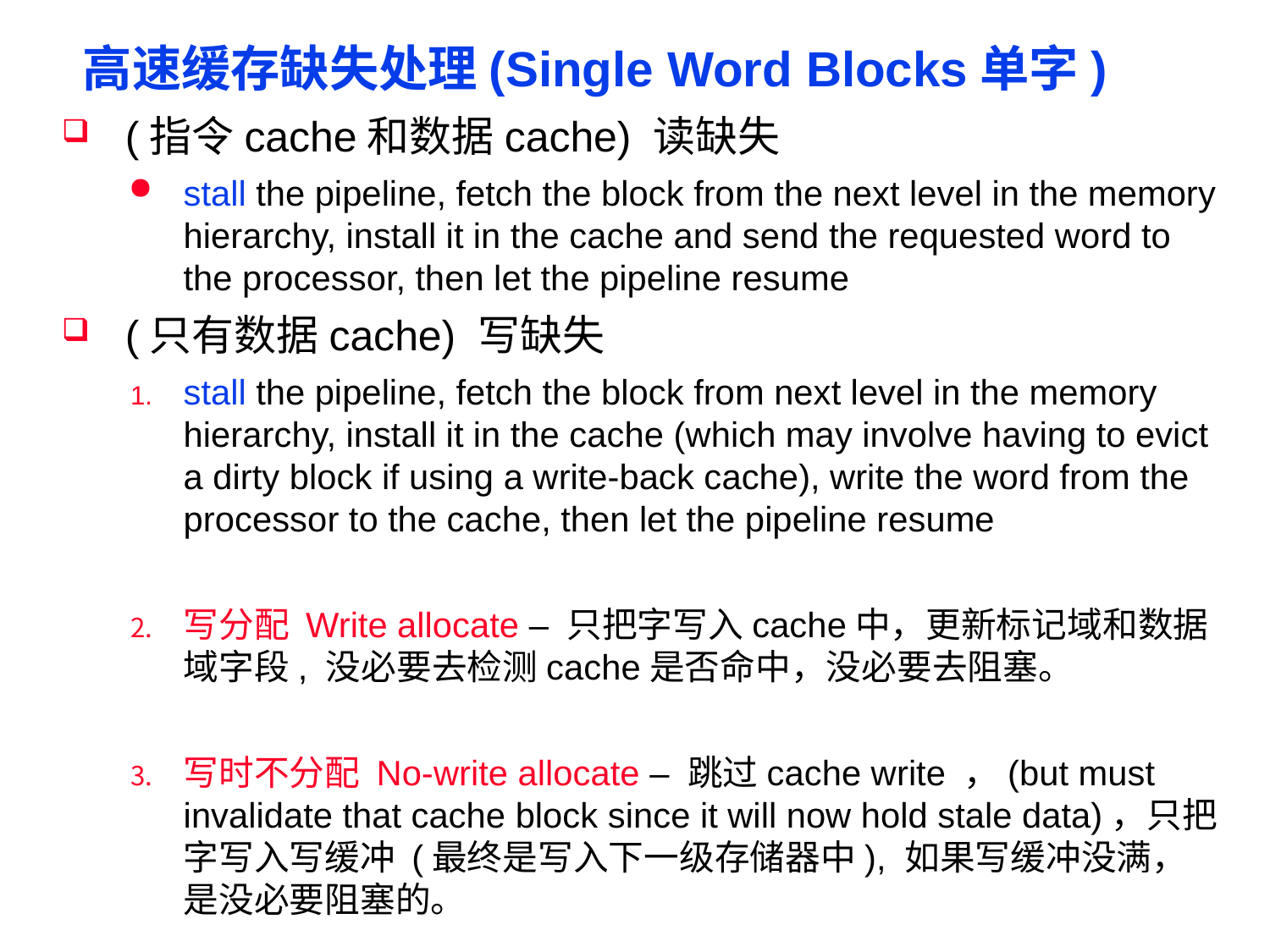

# 高速缓存缺失处理(Single Word Blocks单字)
(指令cache和数据cache) 读缺失
stall the pipeline, fetch the block from the next level in the memory hierarchy, install it in the cache and send the requested word to the processor, then let the pipeline resume
(只有数据cache) 写缺失
stall the pipeline, fetch the block from next level in the memory hierarchy, install it in the cache (which may involve having to evict a dirty block if using a write-back cache), write the word from the processor to the cache, then let the pipeline resume

写分配 Write allocate – 只把字写入cache中，更新标记域和数据域字段, 没必要去检测cache是否命中，没必要去阻塞。

写时不分配 No-write allocate – 跳过cache write ，(but must invalidate that cache block since it will now hold stale data)，只把字写入写缓冲 (最终是写入下一级存储器中), 如果写缓冲没满，是没必要阻塞的。